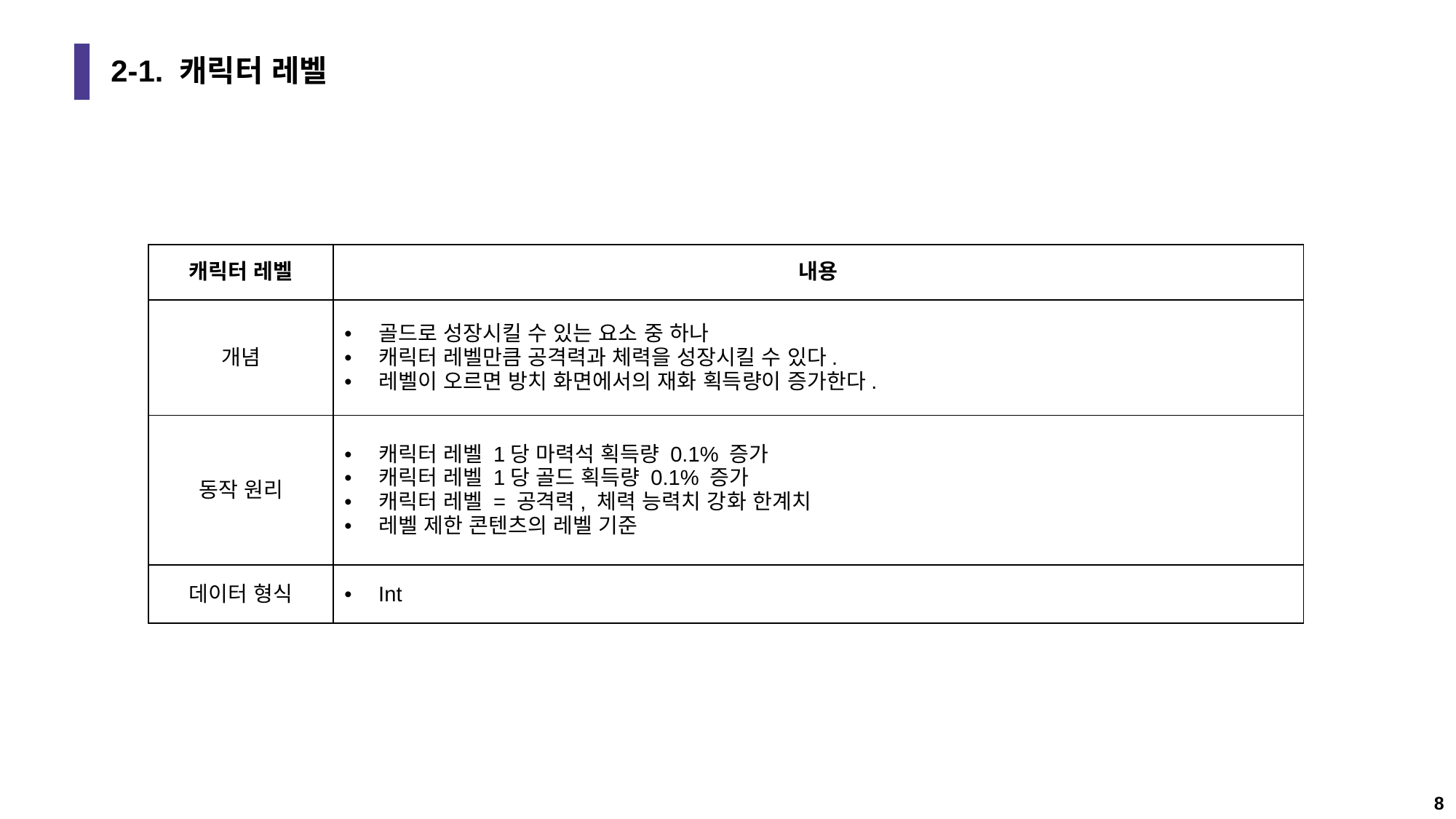

# 2-1. 캐릭터 레벨
| 캐릭터 레벨 | 내용 |
| --- | --- |
| 개념 | 골드로 성장시킬 수 있는 요소 중 하나 캐릭터 레벨만큼 공격력과 체력을 성장시킬 수 있다. 레벨이 오르면 방치 화면에서의 재화 획득량이 증가한다. |
| 동작 원리 | 캐릭터 레벨 1당 마력석 획득량 0.1% 증가 캐릭터 레벨 1당 골드 획득량 0.1% 증가 캐릭터 레벨 = 공격력, 체력 능력치 강화 한계치 레벨 제한 콘텐츠의 레벨 기준 |
| 데이터 형식 | Int |